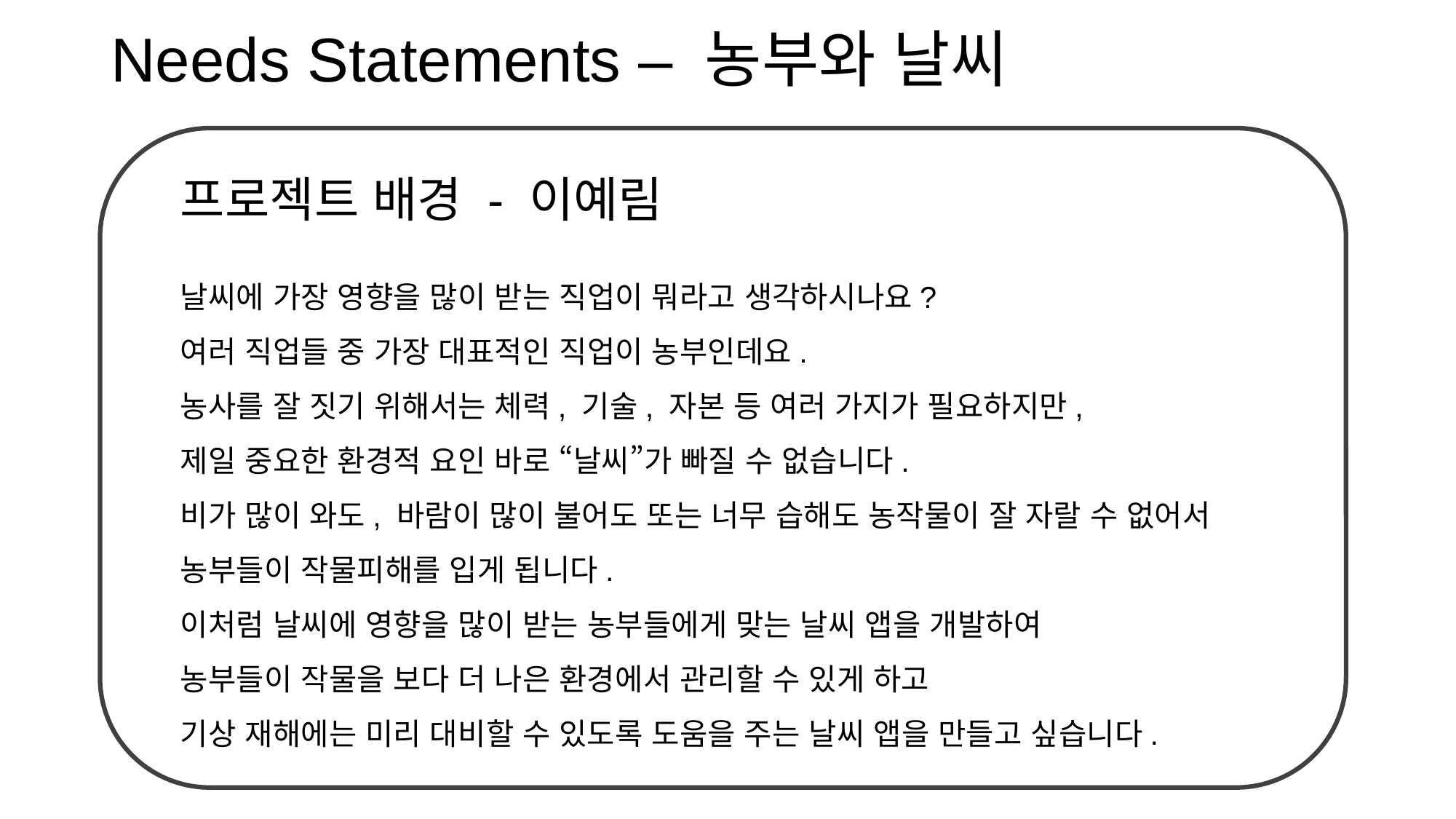

# Needs Statements – 농부와 날씨

프로젝트 배경 - 이예림

날씨에 가장 영향을 많이 받는 직업이 뭐라고 생각하시나요?
여러 직업들 중 가장 대표적인 직업이 농부인데요.
농사를 잘 짓기 위해서는 체력, 기술, 자본 등 여러 가지가 필요하지만,
제일 중요한 환경적 요인 바로 “날씨”가 빠질 수 없습니다.
비가 많이 와도, 바람이 많이 불어도 또는 너무 습해도 농작물이 잘 자랄 수 없어서 농부들이 작물피해를 입게 됩니다.
이처럼 날씨에 영향을 많이 받는 농부들에게 맞는 날씨 앱을 개발하여
농부들이 작물을 보다 더 나은 환경에서 관리할 수 있게 하고
기상 재해에는 미리 대비할 수 있도록 도움을 주는 날씨 앱을 만들고 싶습니다.